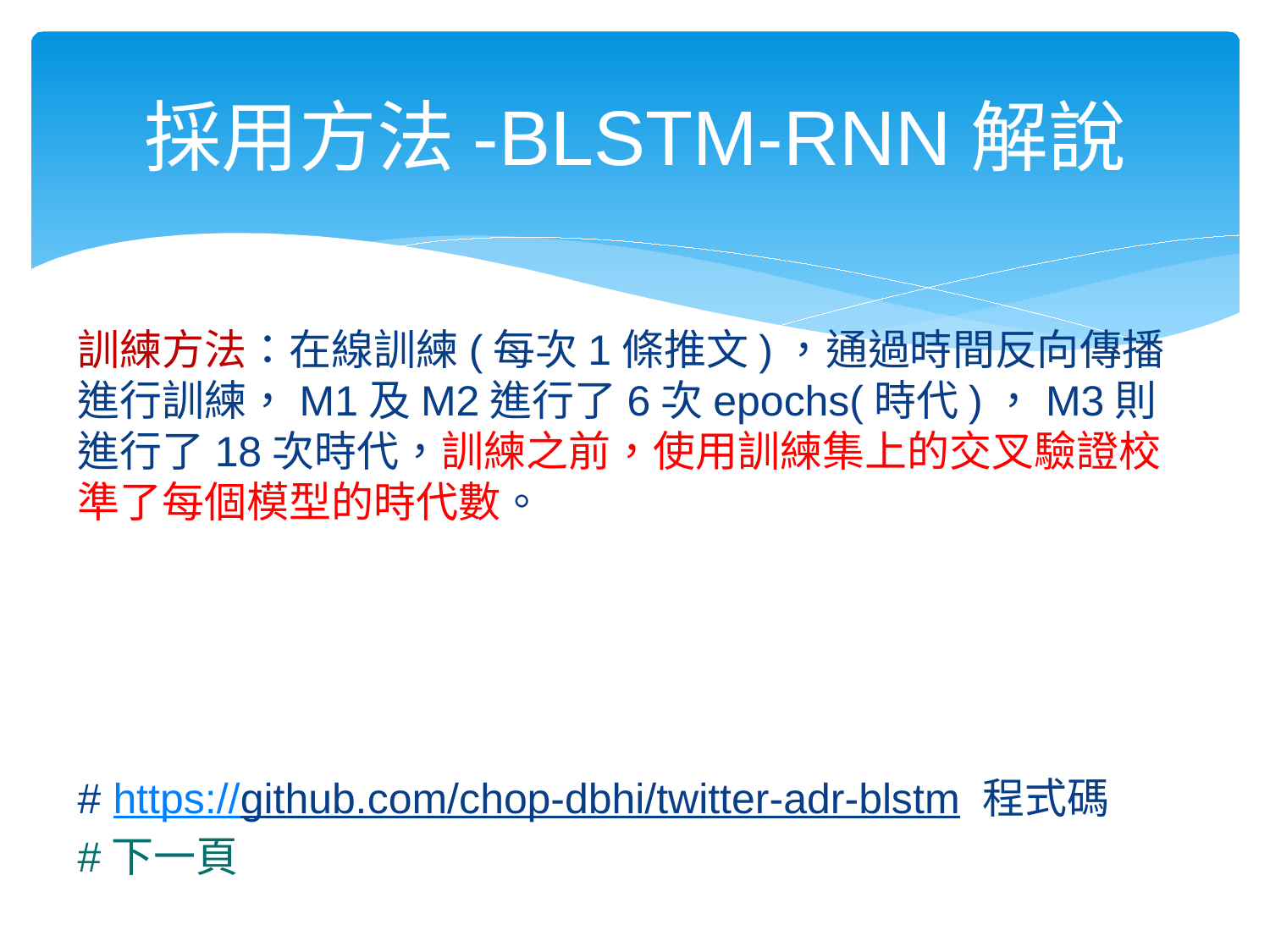

# 採用方法-BLSTM-RNN解說
訓練方法：在線訓練(每次1條推文)，通過時間反向傳播進行訓練，M1及M2進行了6次epochs(時代)，M3則進行了18次時代，訓練之前，使用訓練集上的交叉驗證校準了每個模型的時代數。

# https://github.com/chop-dbhi/twitter-adr-blstm 程式碼
#下一頁